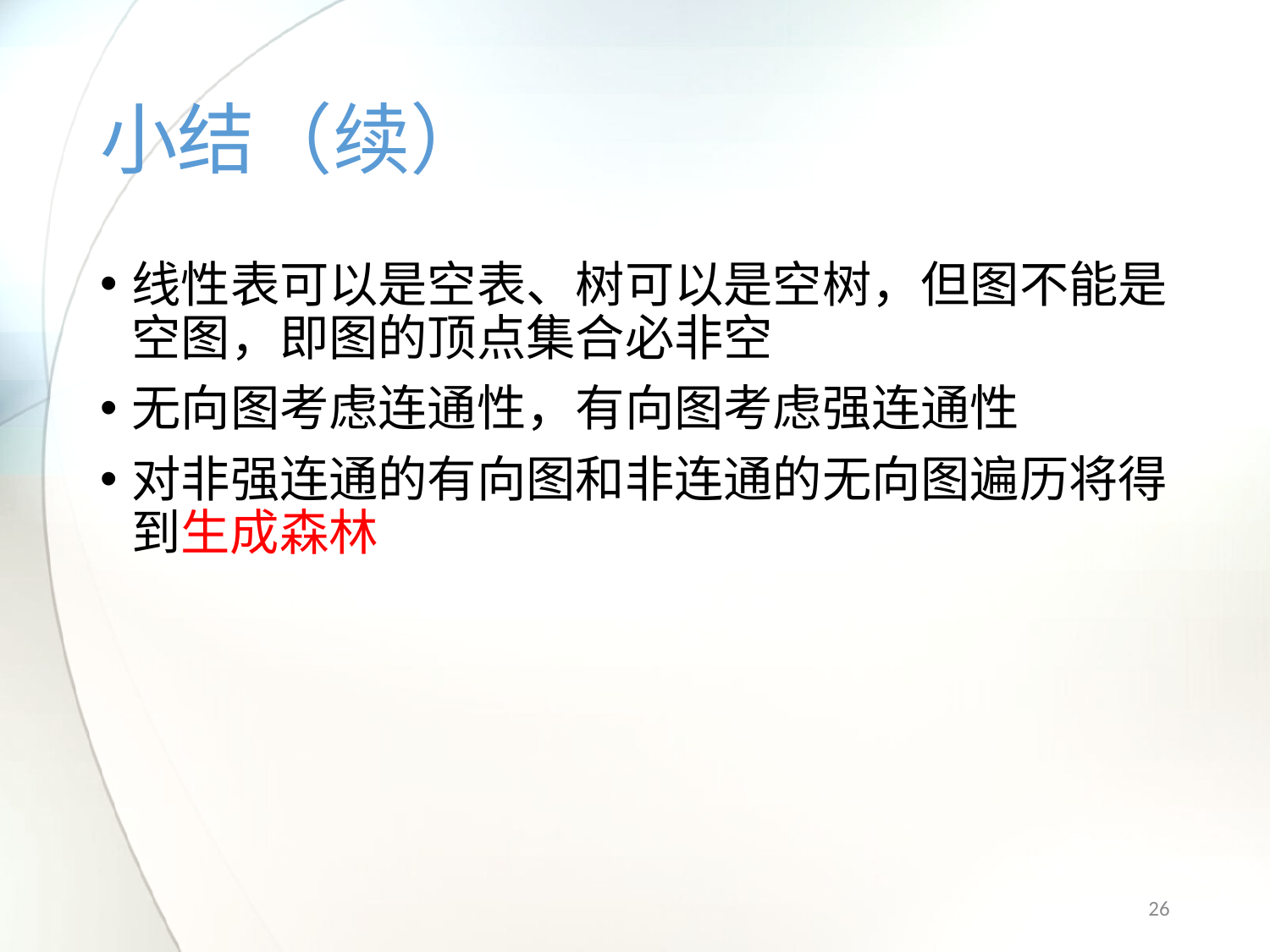

# 小结（续）
线性表可以是空表、树可以是空树，但图不能是空图，即图的顶点集合必非空
无向图考虑连通性，有向图考虑强连通性
对非强连通的有向图和非连通的无向图遍历将得到生成森林
26